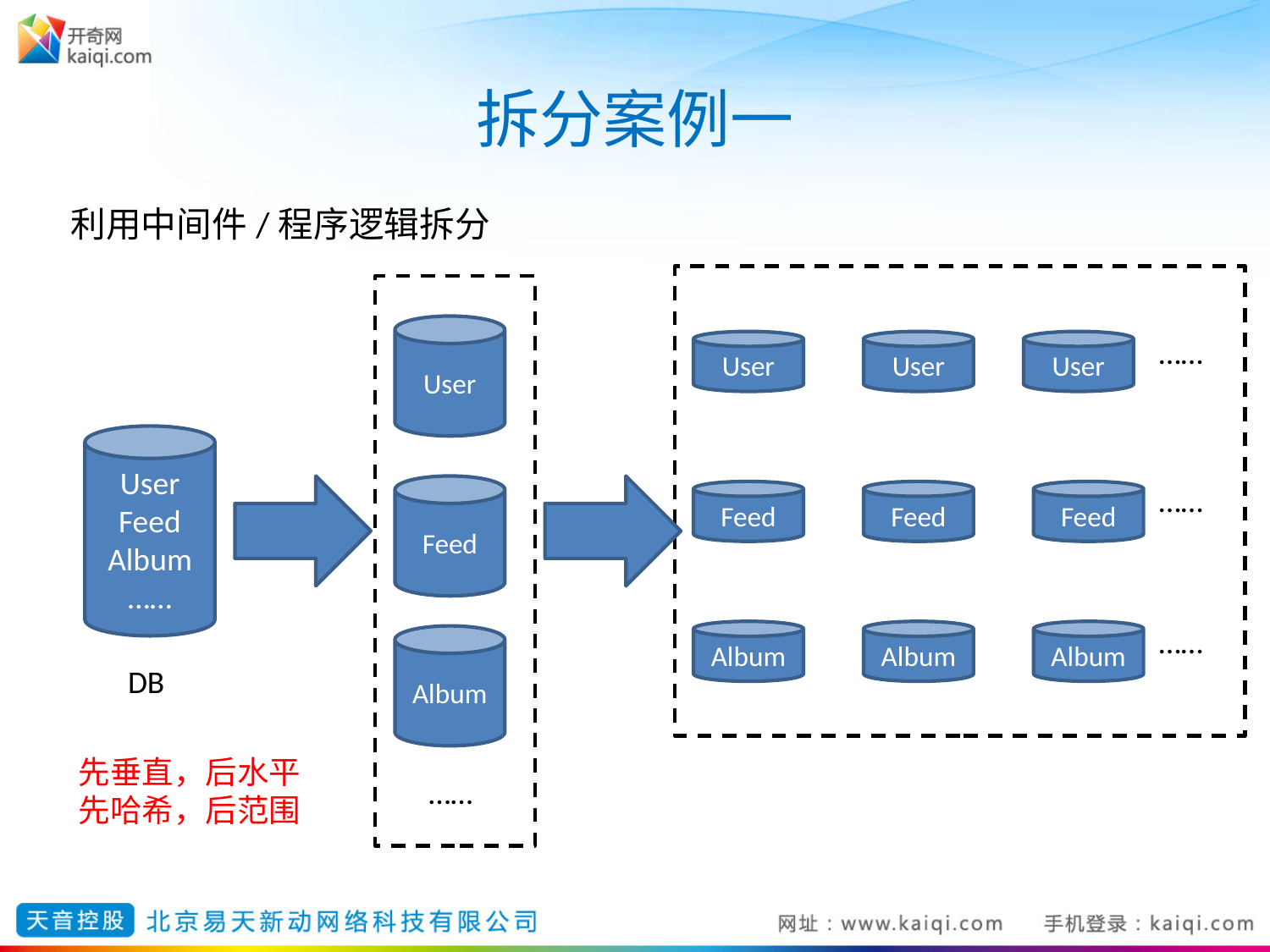

# 拆分案例一
利用中间件/程序逻辑拆分

User
……
User
User
User
User
Feed
Album
……
……

Feed

Feed
Feed
Feed
……
Album
Album
Album
Album
……
DB
先垂直，后水平
先哈希，后范围